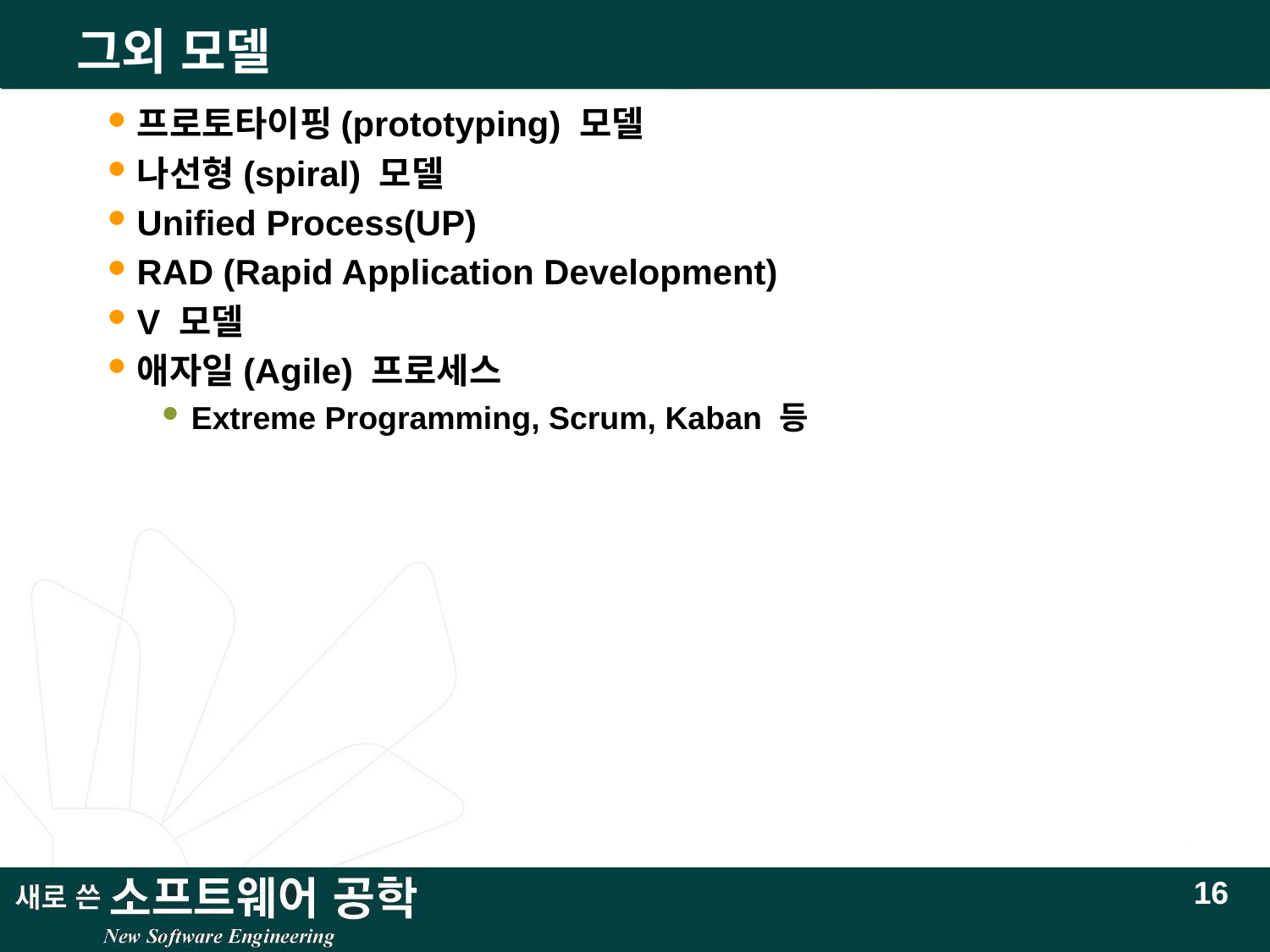

# 그외 모델
프로토타이핑(prototyping) 모델
나선형(spiral) 모델
Unified Process(UP)
RAD (Rapid Application Development)
V 모델
애자일(Agile) 프로세스
Extreme Programming, Scrum, Kaban 등